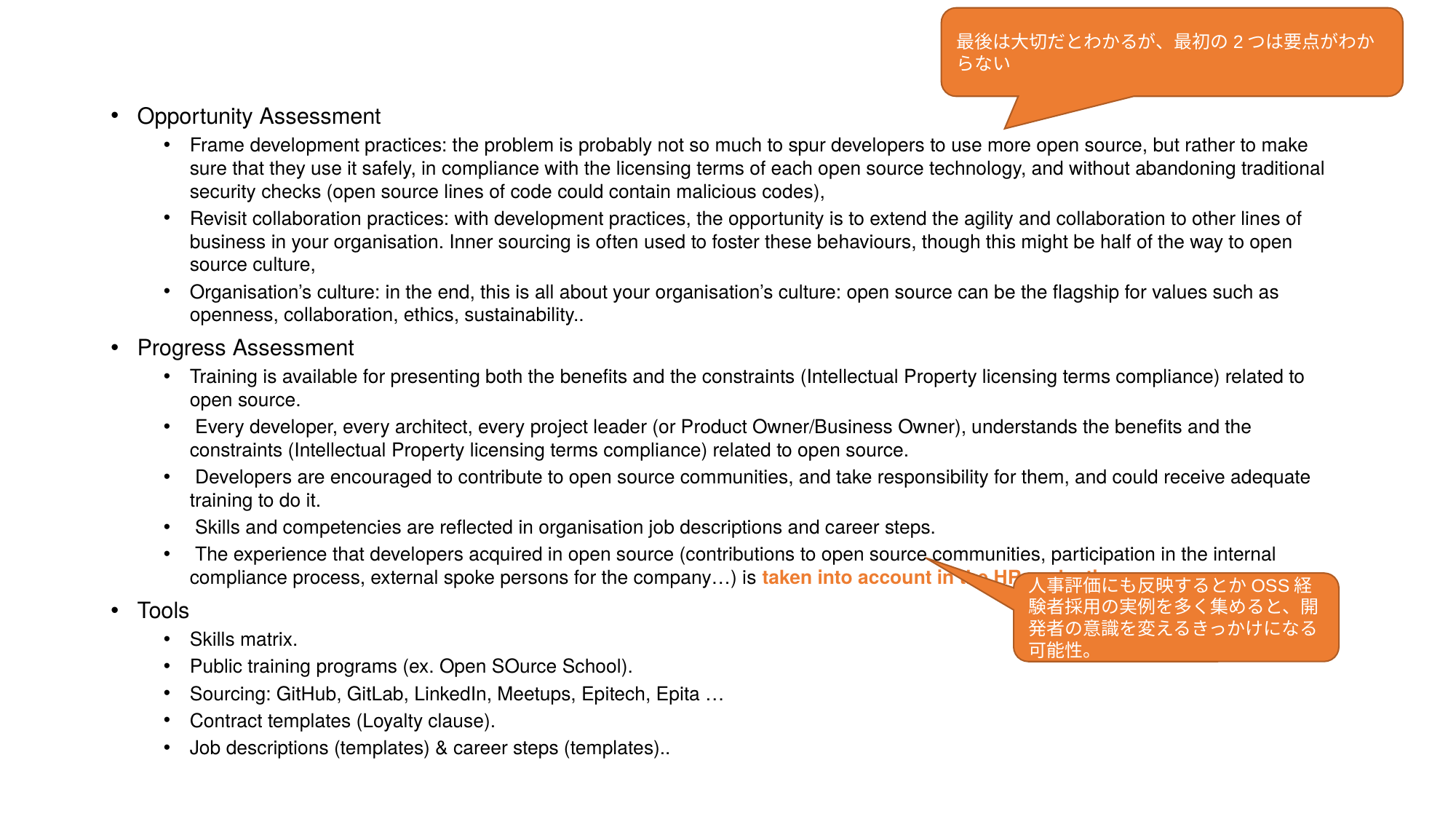

最後は大切だとわかるが、最初の2つは要点がわからない
Opportunity Assessment
Frame development practices: the problem is probably not so much to spur developers to use more open source, but rather to make sure that they use it safely, in compliance with the licensing terms of each open source technology, and without abandoning traditional security checks (open source lines of code could contain malicious codes),
Revisit collaboration practices: with development practices, the opportunity is to extend the agility and collaboration to other lines of business in your organisation. Inner sourcing is often used to foster these behaviours, though this might be half of the way to open source culture,
Organisation’s culture: in the end, this is all about your organisation’s culture: open source can be the flagship for values such as openness, collaboration, ethics, sustainability..
Progress Assessment
Training is available for presenting both the benefits and the constraints (Intellectual Property licensing terms compliance) related to open source.
 Every developer, every architect, every project leader (or Product Owner/Business Owner), understands the benefits and the constraints (Intellectual Property licensing terms compliance) related to open source.
 Developers are encouraged to contribute to open source communities, and take responsibility for them, and could receive adequate training to do it.
 Skills and competencies are reflected in organisation job descriptions and career steps.
 The experience that developers acquired in open source (contributions to open source communities, participation in the internal compliance process, external spoke persons for the company…) is taken into account in the HR evaluation process.
Tools
Skills matrix.
Public training programs (ex. Open SOurce School).
Sourcing: GitHub, GitLab, LinkedIn, Meetups, Epitech, Epita …
Contract templates (Loyalty clause).
Job descriptions (templates) & career steps (templates)..
人事評価にも反映するとかOSS経験者採用の実例を多く集めると、開発者の意識を変えるきっかけになる可能性。